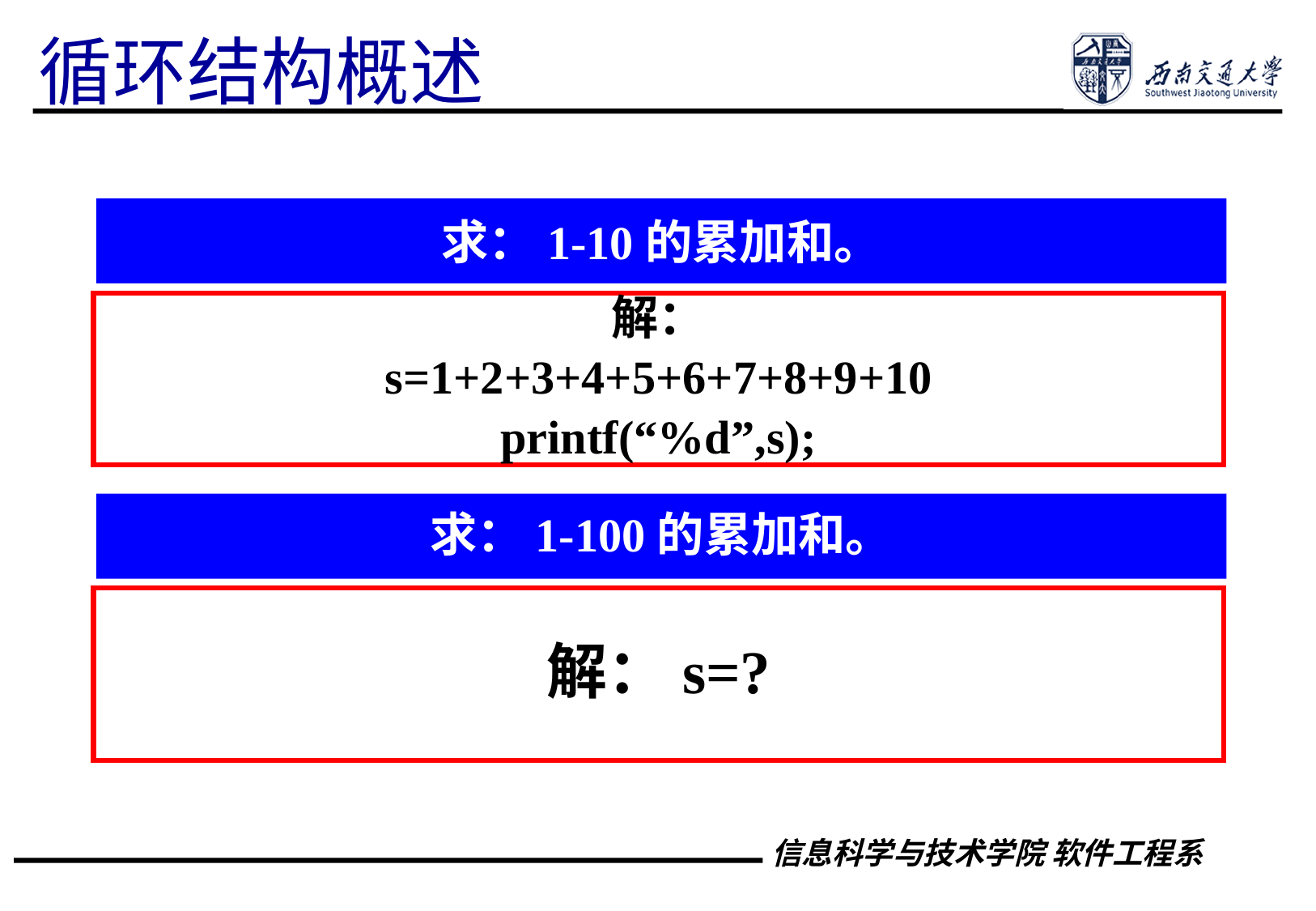

# 循环结构概述
求：1-10的累加和。
解：
s=1+2+3+4+5+6+7+8+9+10
printf(“%d”,s);
求：1-100的累加和。
解：s=?